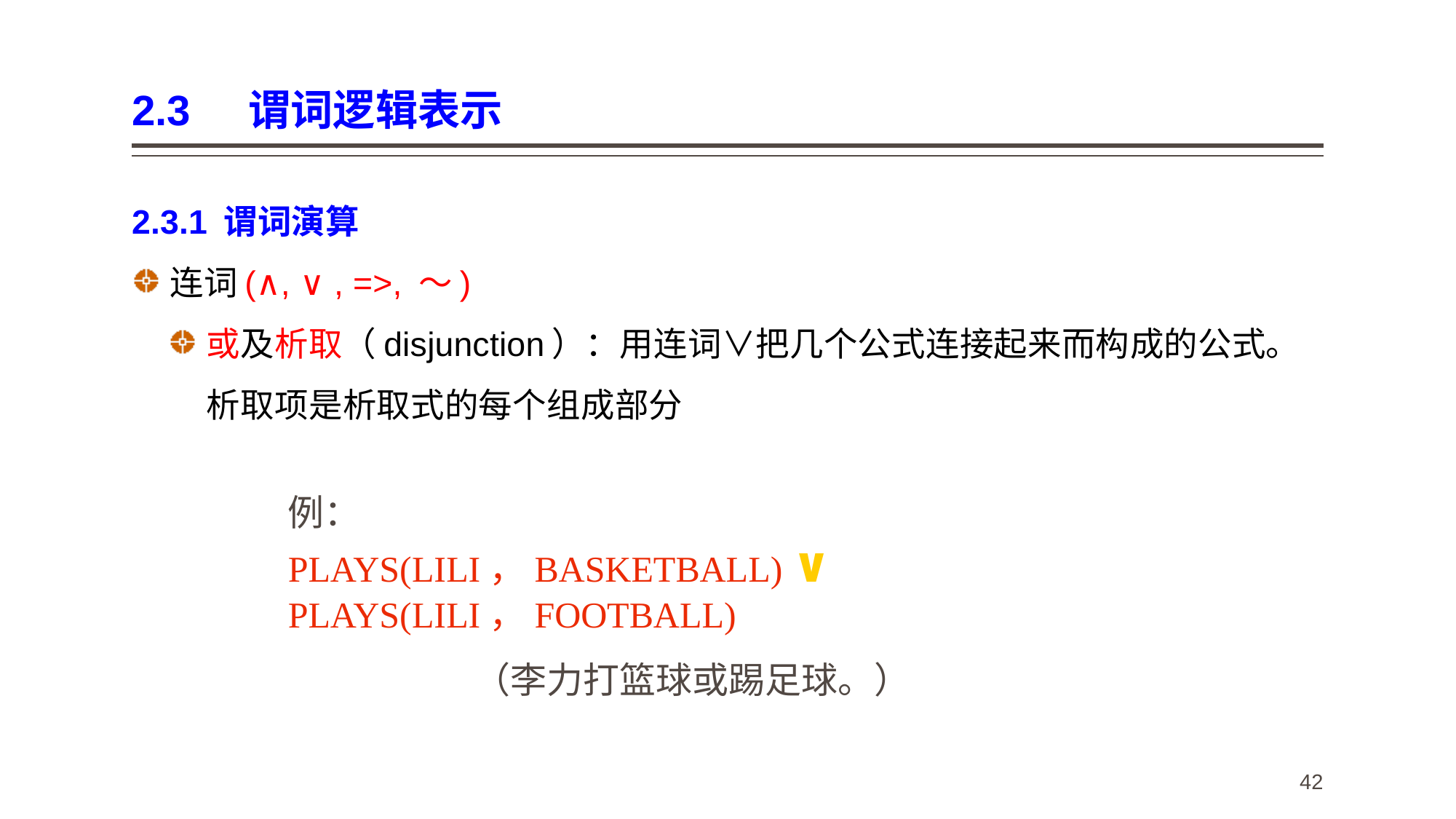

# 2.3    谓词逻辑表示
2.3.1 谓词演算
连词(∧, ∨ , =>, ～)
或及析取（disjunction）：用连词∨把几个公式连接起来而构成的公式。析取项是析取式的每个组成部分
例：
PLAYS(LILI，BASKETBALL) ∨ PLAYS(LILI，FOOTBALL)
                （李力打篮球或踢足球。）
42